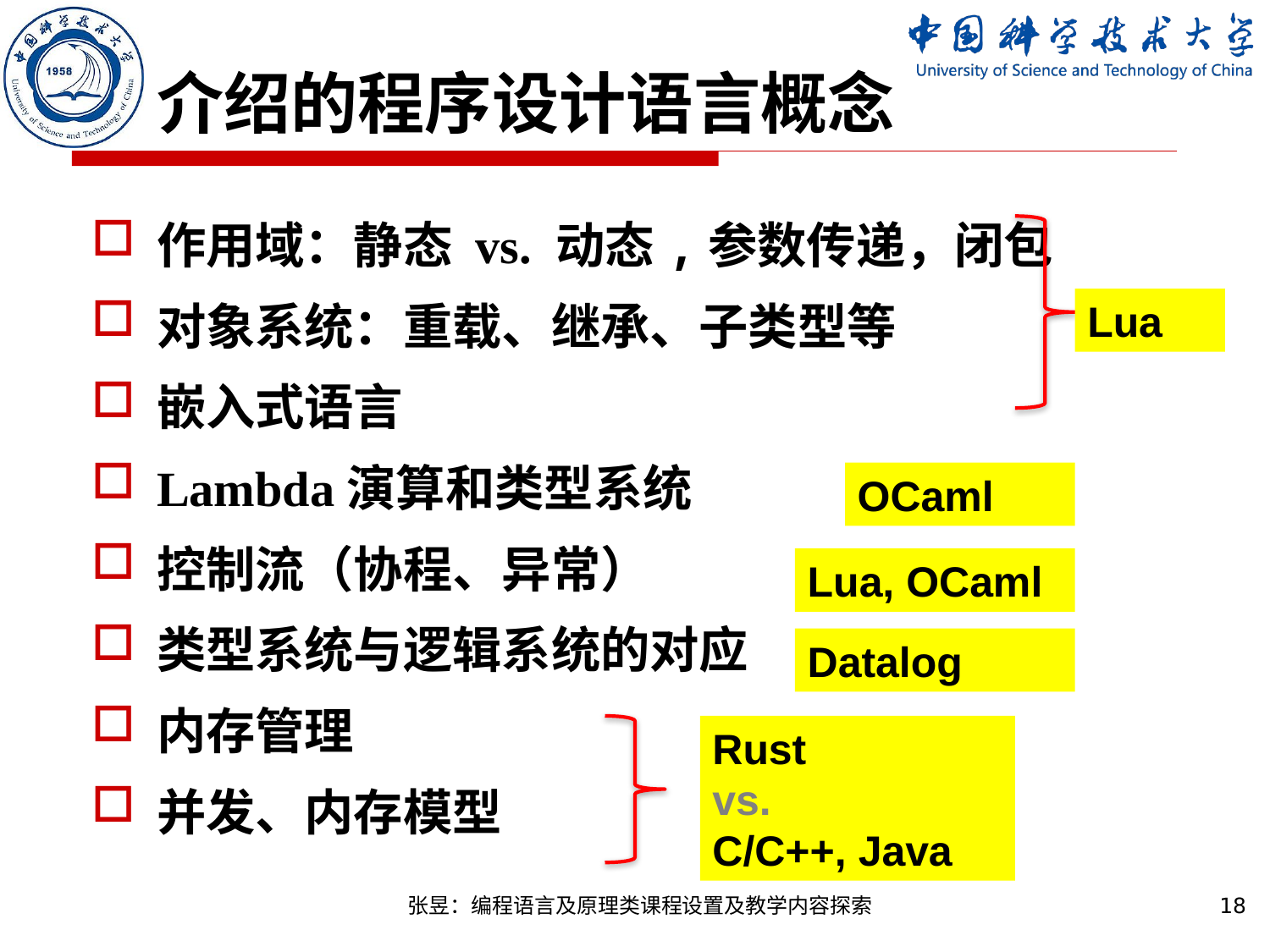

# 介绍的程序设计语言概念
作用域：静态 vs. 动态,参数传递，闭包
对象系统：重载、继承、子类型等
嵌入式语言
Lambda演算和类型系统
控制流（协程、异常）
类型系统与逻辑系统的对应
内存管理
并发、内存模型

Lua
OCaml
Lua, OCaml
Datalog

Rust
vs.
C/C++, Java
张昱：编程语言及原理类课程设置及教学内容探索
18